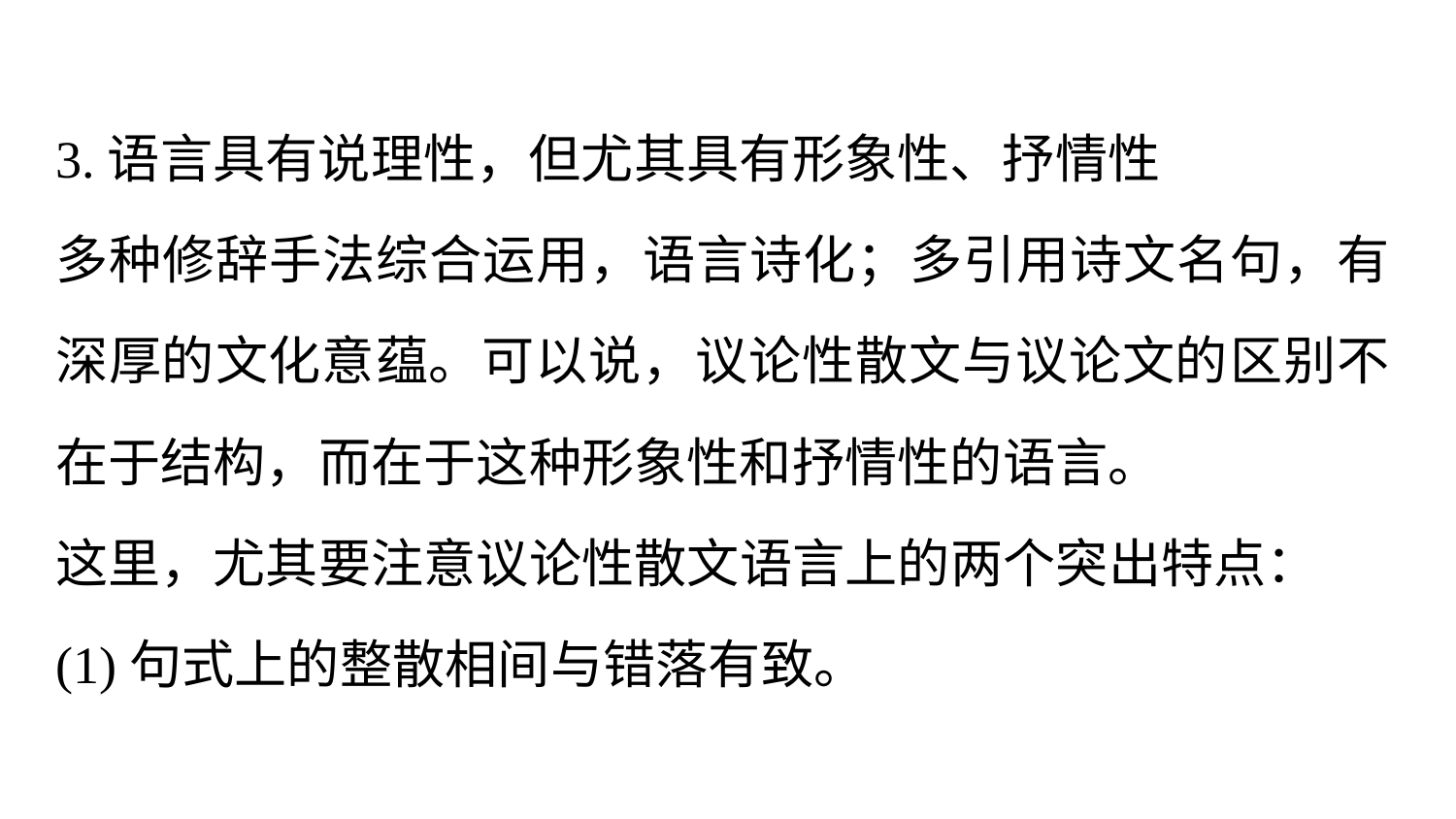

3.语言具有说理性，但尤其具有形象性、抒情性
多种修辞手法综合运用，语言诗化；多引用诗文名句，有深厚的文化意蕴。可以说，议论性散文与议论文的区别不在于结构，而在于这种形象性和抒情性的语言。
这里，尤其要注意议论性散文语言上的两个突出特点：
(1)句式上的整散相间与错落有致。